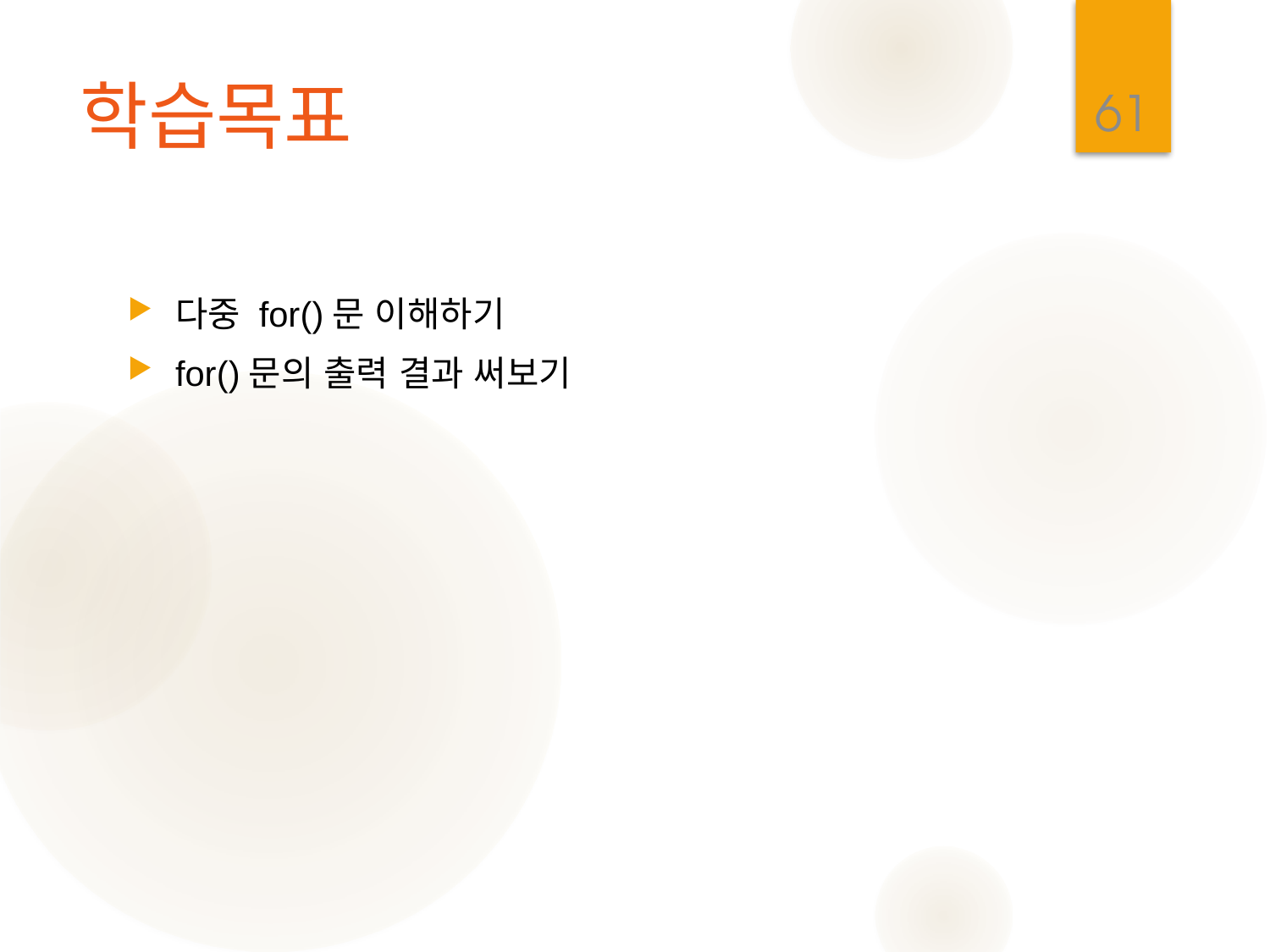

61
# 학습목표
다중 for()문 이해하기
for()문의 출력 결과 써보기